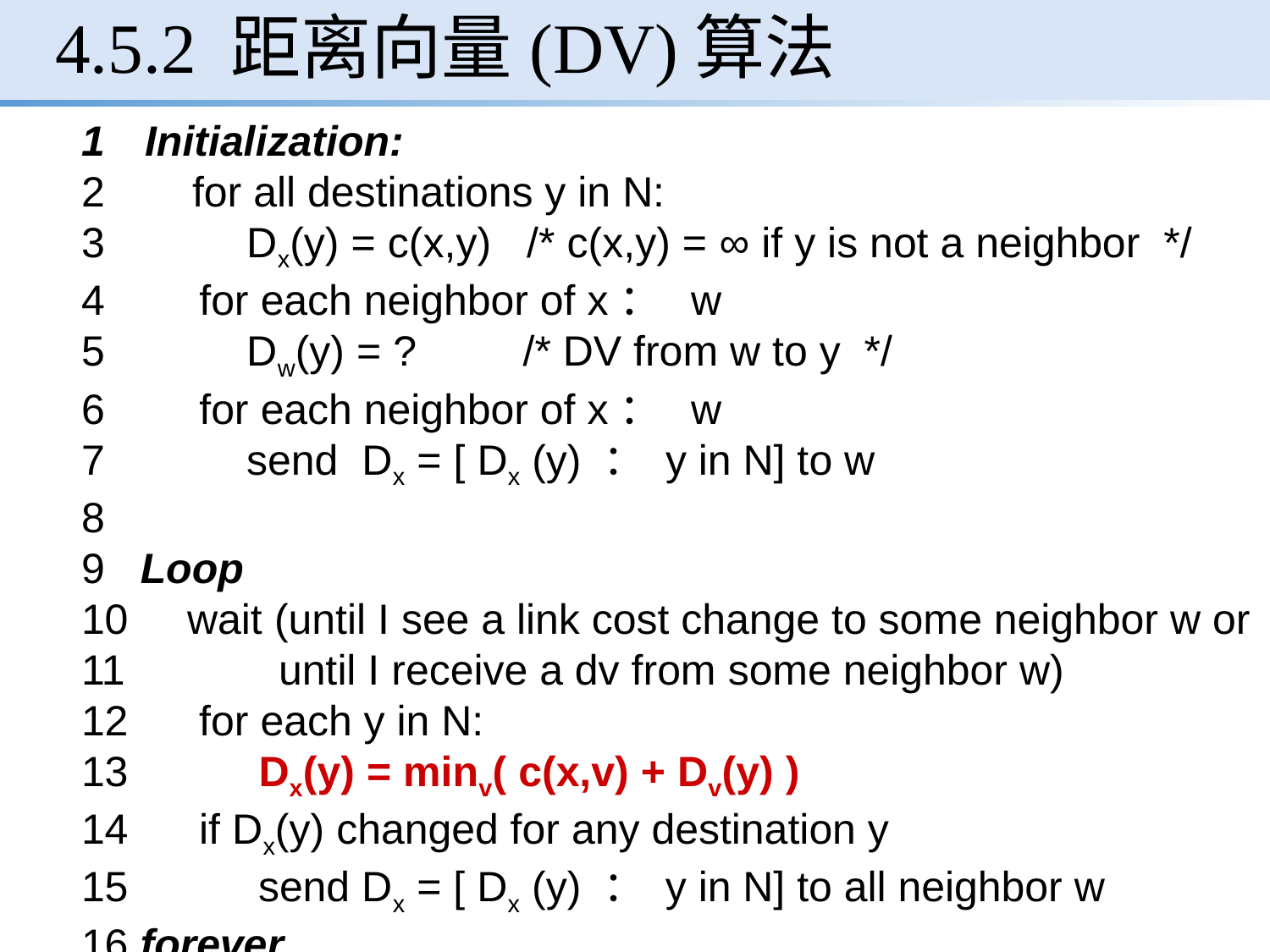

# 4.5.2 距离向量(DV)算法
Initialization:
    for all destinations y in N:
3            Dx(y) = c(x,y)   /* c(x,y) = ∞ if y is not a neighbor  */
4        for each neighbor of x：  w
5            Dw(y) = ?         /* DV from w to y  */
6        for each neighbor of x：  w
7            send  Dx = [ Dx (y) ： y in N] to w
8
9   Loop
10     wait (until I see a link cost change to some neighbor w or
11             until I receive a dv from some neighbor w)
12      for each y in N:
13           Dx(y) = minv( c(x,v) + Dv(y) )
14      if Dx(y) changed for any destination y
15           send Dx = [ Dx (y) ： y in N] to all neighbor w
16 forever